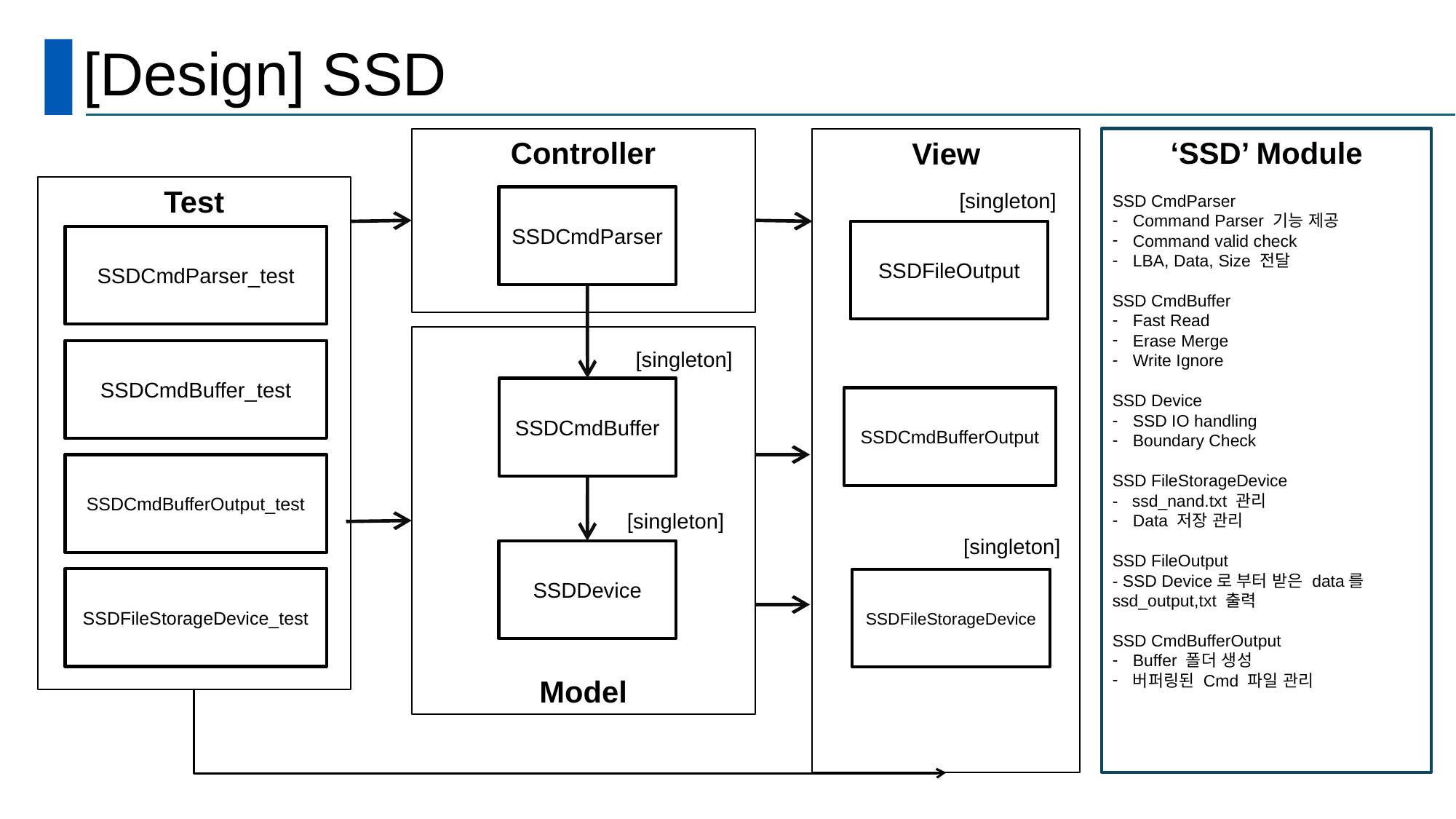

# [Design] SSD
‘SSD’ Module

SSD CmdParser
Command Parser 기능 제공
Command valid check
LBA, Data, Size 전달

SSD CmdBuffer
Fast Read
Erase Merge
Write Ignore

SSD Device
SSD IO handling
Boundary Check

SSD FileStorageDevice
-   ssd_nand.txt 관리
Data 저장 관리

SSD FileOutput
- SSD Device로 부터 받은 data를 ssd_output,txt 출력

SSD CmdBufferOutput
Buffer 폴더 생성
버퍼링된 Cmd 파일 관리

View
Controller
Test
[singleton]
SSDCmdParser
SSDFileOutput
SSDCmdParser_test
Model
SSDCmdBuffer_test
[singleton]
SSDCmdBuffer
SSDCmdBufferOutput
SSDCmdBufferOutput_test
[singleton]
[singleton]
SSDDevice
SSDFileStorageDevice_test
SSDFileStorageDevice